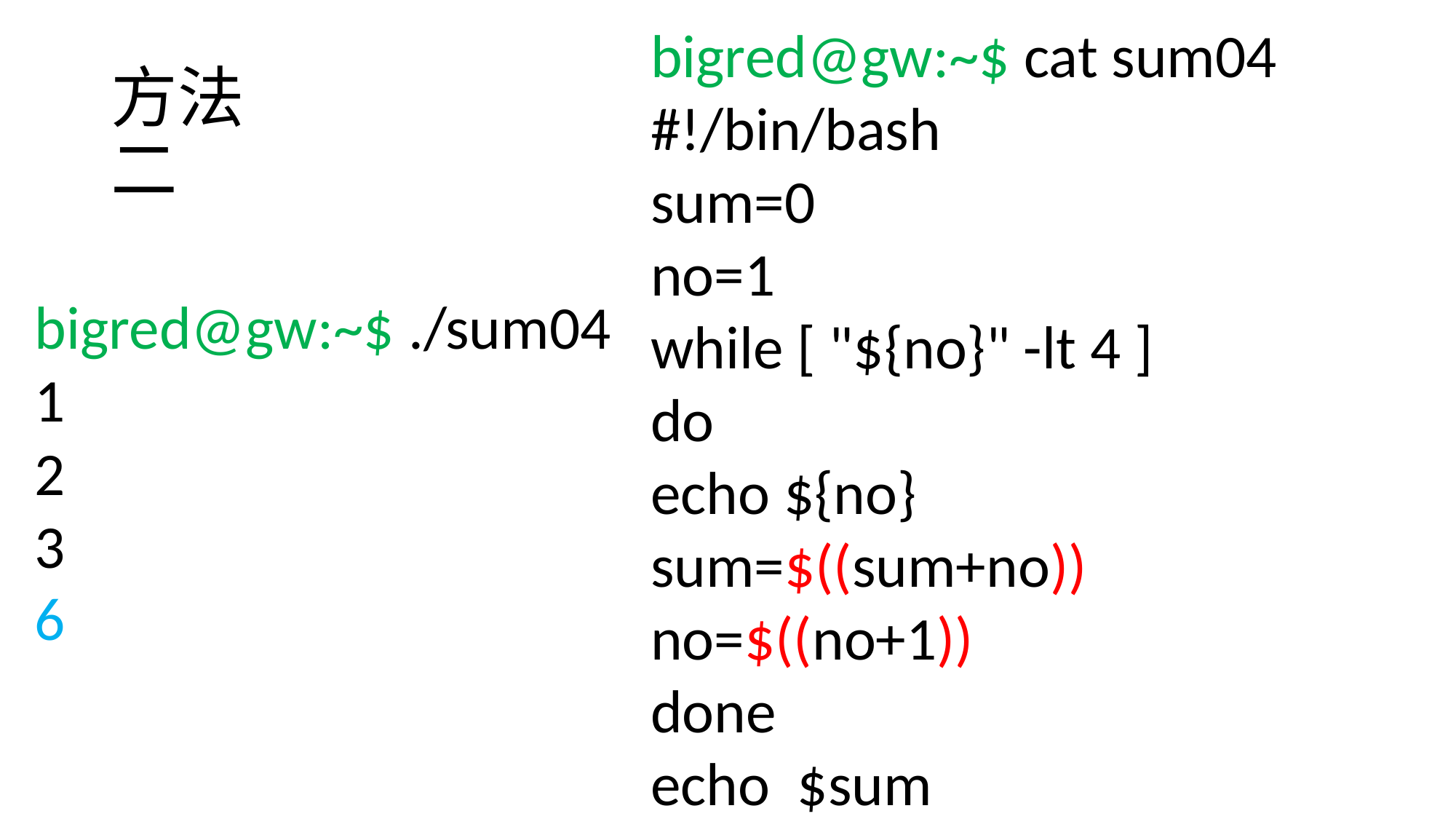

bigred@gw:~$ cat sum04
#!/bin/bash
sum=0
no=1
while [ "${no}" -lt 4 ]
do
echo ${no}
sum=$((sum+no))
no=$((no+1))
done
echo  $sum
# 方法二
bigred@gw:~$ ./sum04
1
2
3
6